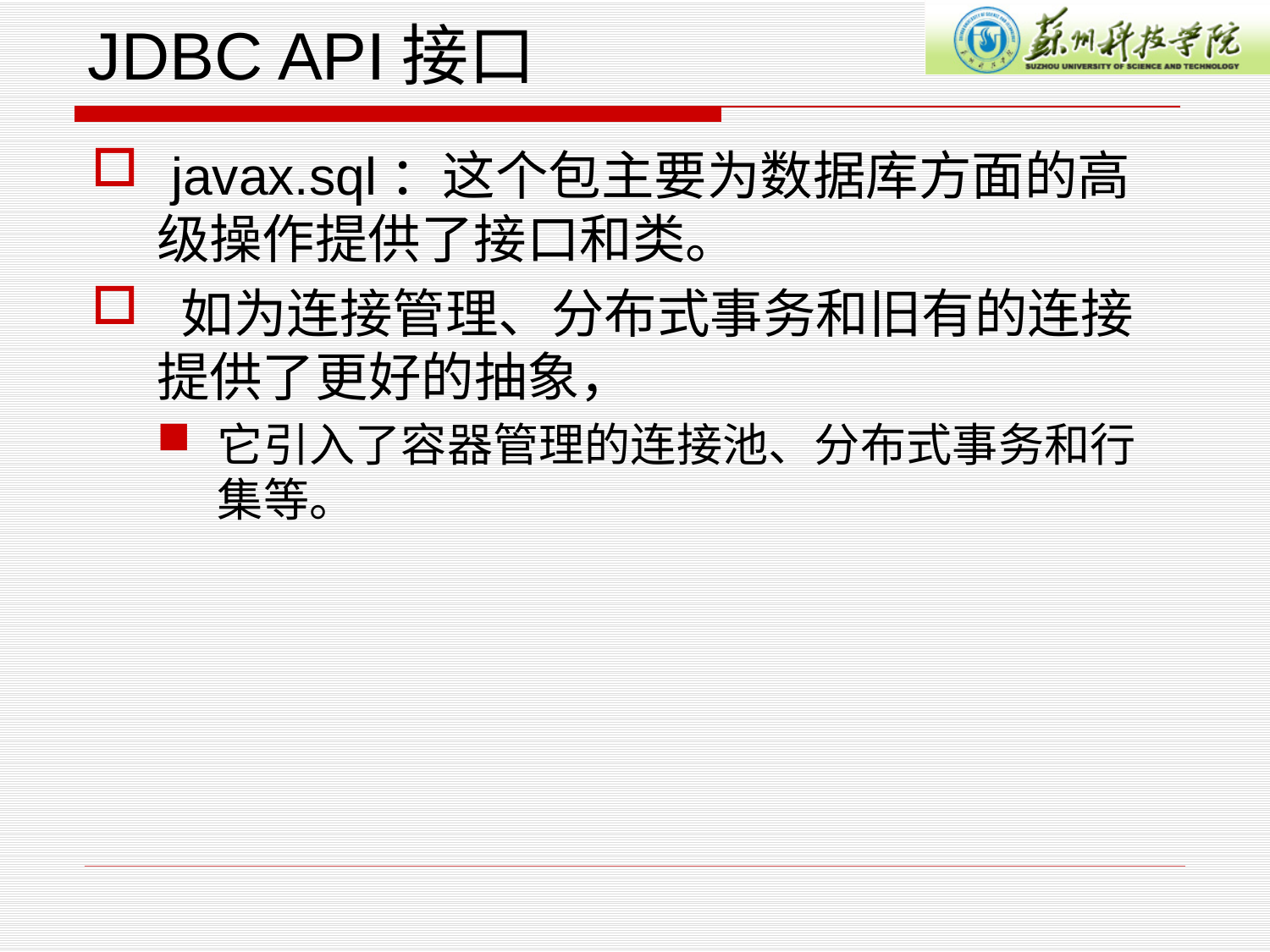

# JDBC API接口
 javax.sql：这个包主要为数据库方面的高级操作提供了接口和类。
 如为连接管理、分布式事务和旧有的连接提供了更好的抽象，
它引入了容器管理的连接池、分布式事务和行集等。